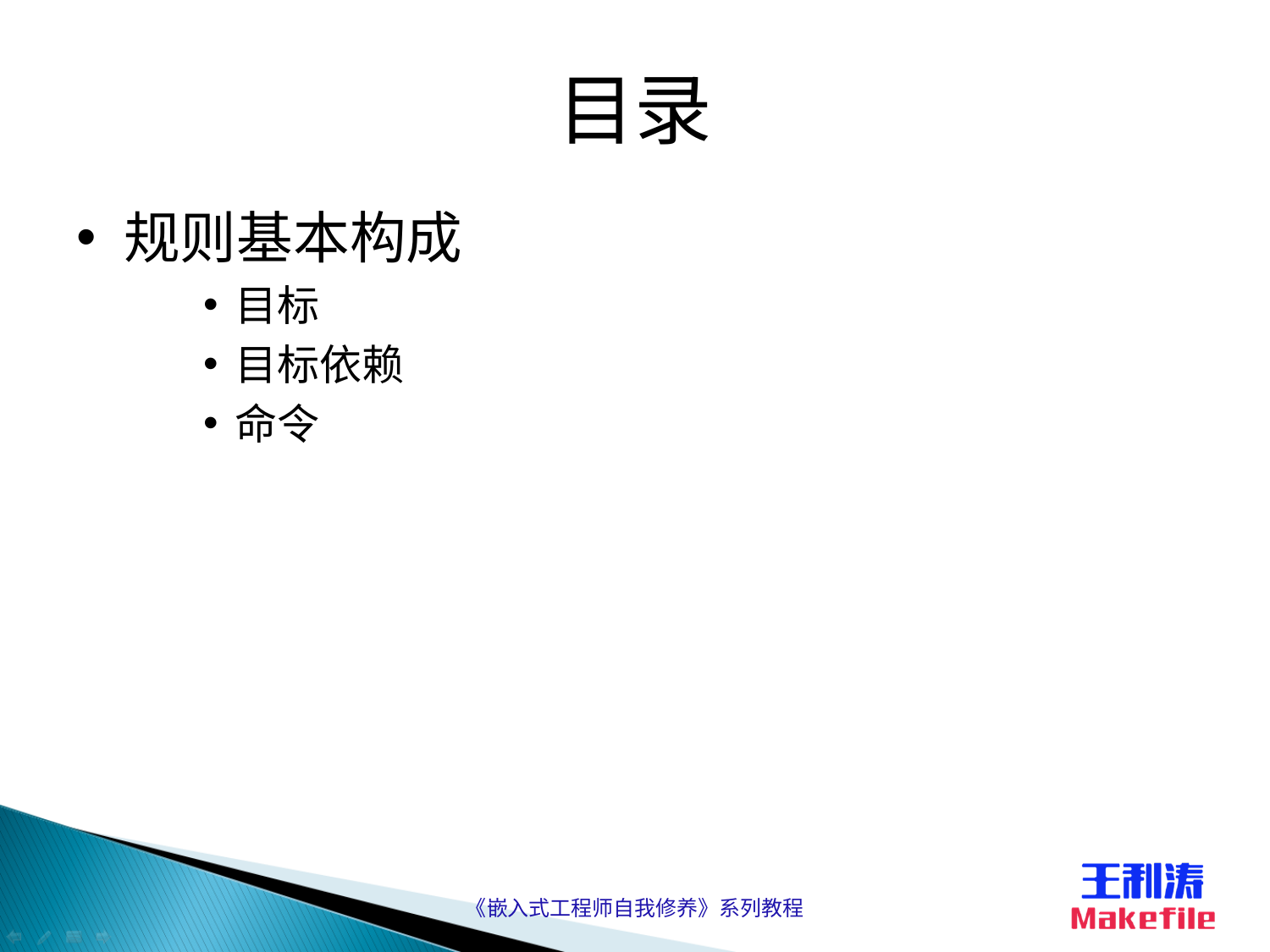

# 目录
规则基本构成
目标
目标依赖
命令
《嵌入式工程师自我修养》系列教程